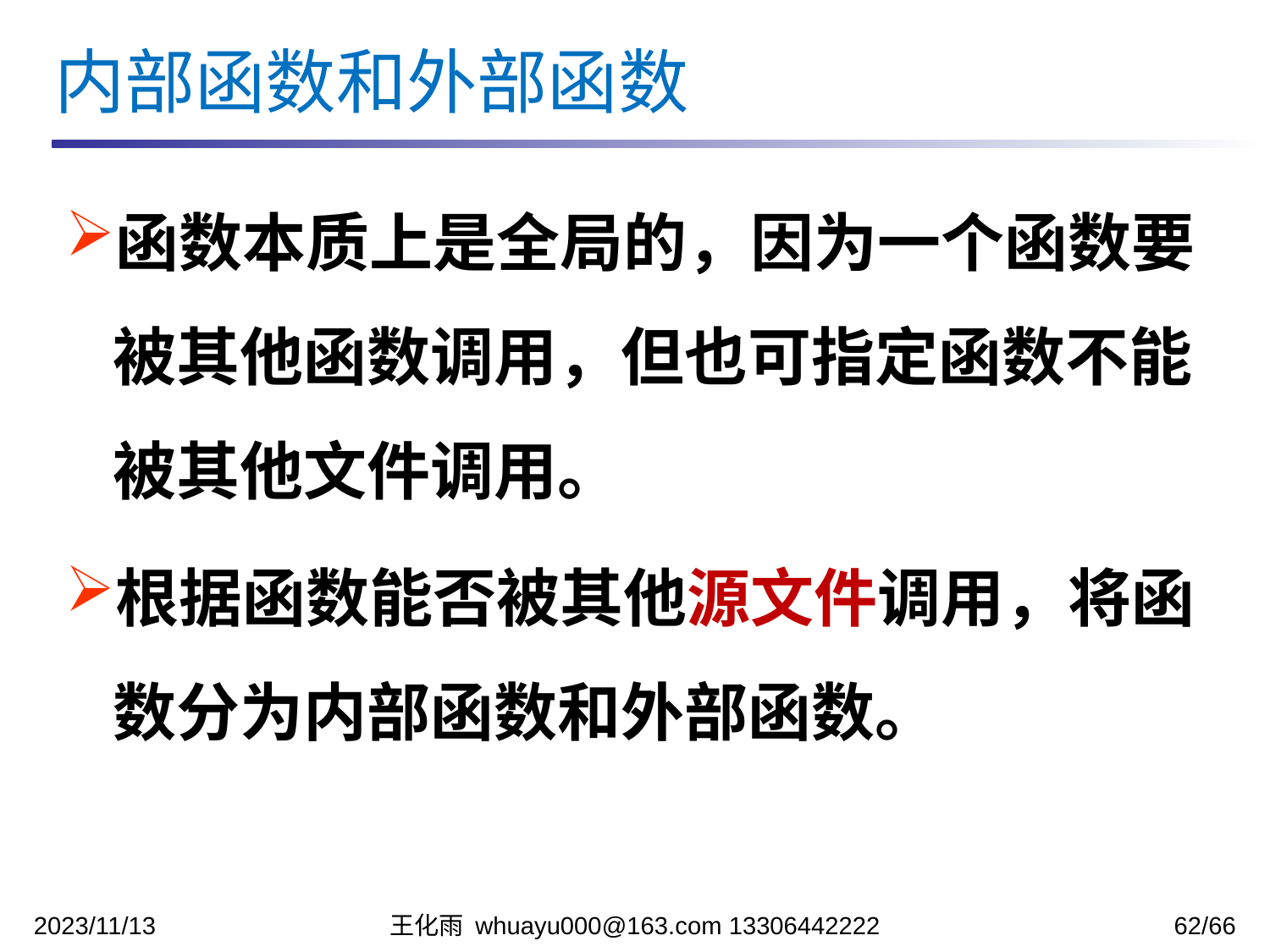

内部函数和外部函数
函数本质上是全局的，因为一个函数要被其他函数调用，但也可指定函数不能被其他文件调用。
根据函数能否被其他源文件调用，将函数分为内部函数和外部函数。
2023/11/13
王化雨 whuayu000@163.com 13306442222
62/66